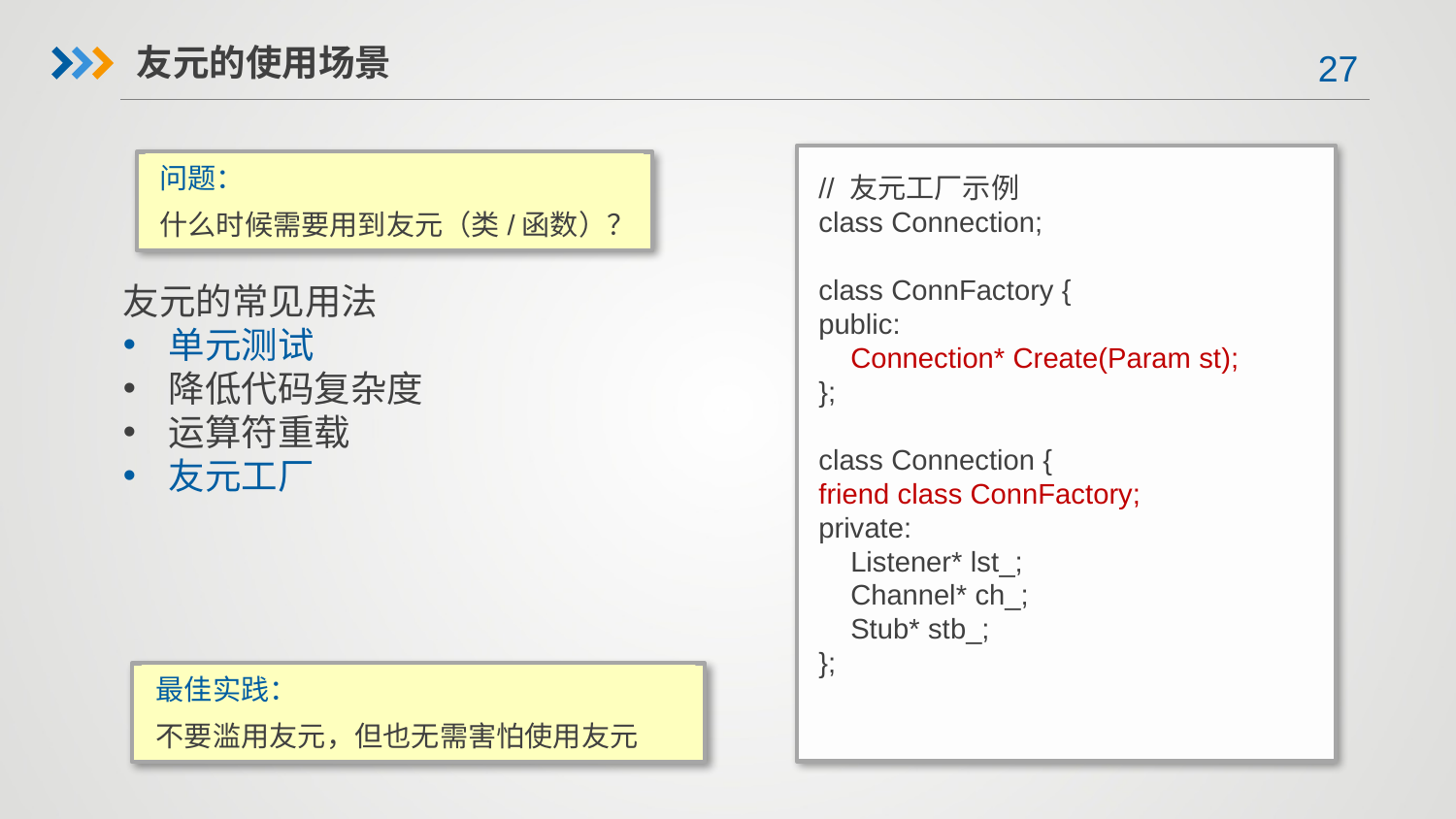

友元的使用场景

// 友元工厂示例
class Connection;

class ConnFactory {
public:
    Connection* Create(Param st);
};

class Connection {
friend class ConnFactory;
private:
    Listener* lst_;
    Channel* ch_;
    Stub* stb_;
};

问题：
什么时候需要用到友元（类/函数）？
友元的常见用法
单元测试
降低代码复杂度
运算符重载
友元工厂

最佳实践：
不要滥用友元，但也无需害怕使用友元